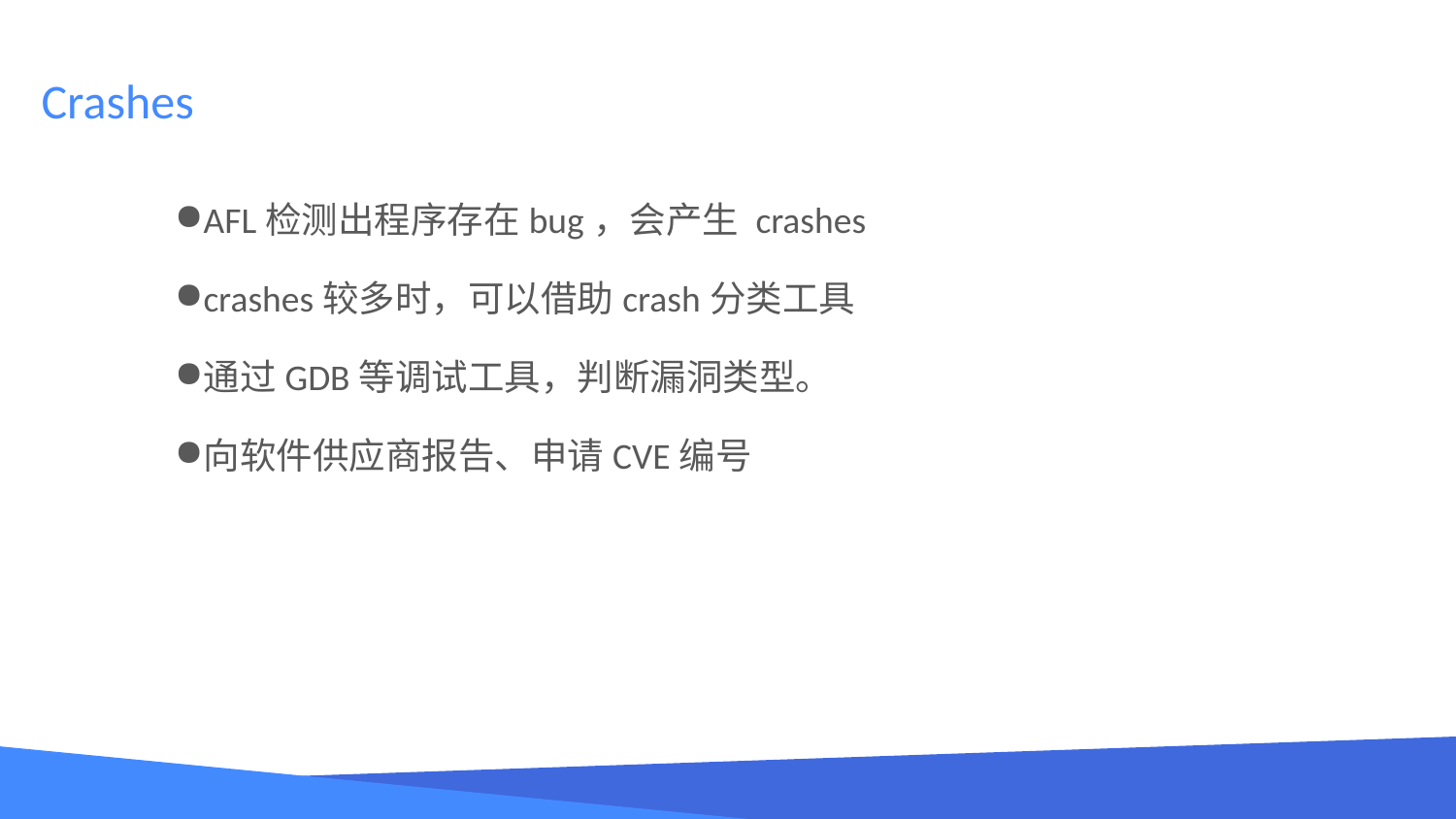

# Crashes
AFL检测出程序存在bug，会产生 crashes
crashes较多时，可以借助crash分类工具
通过GDB等调试工具，判断漏洞类型。
向软件供应商报告、申请CVE编号